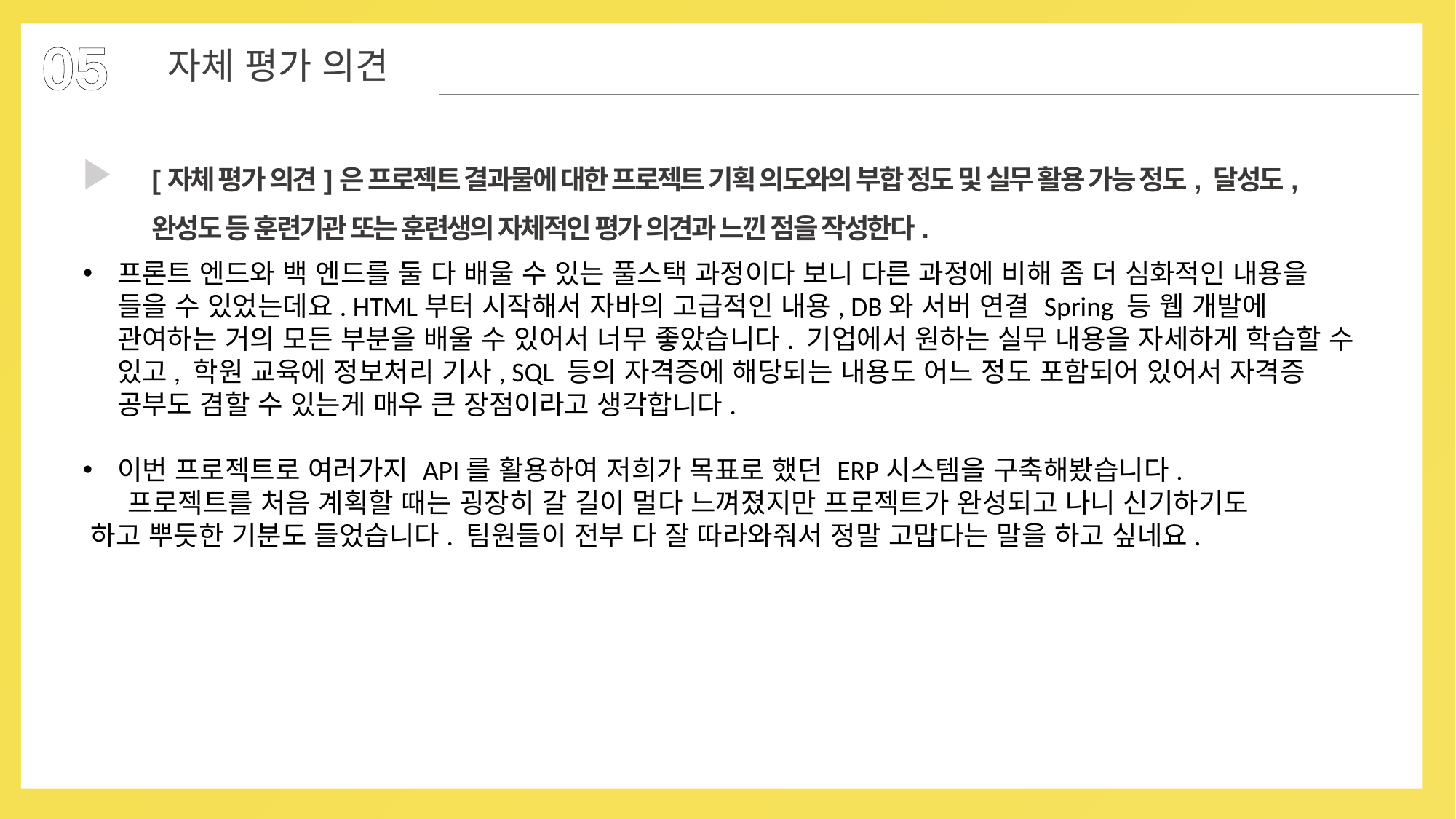

05
자체 평가 의견
▶
[자체 평가 의견]은 프로젝트 결과물에 대한 프로젝트 기획 의도와의 부합 정도 및 실무 활용 가능 정도, 달성도, 완성도 등 훈련기관 또는 훈련생의 자체적인 평가 의견과 느낀 점을 작성한다.
프론트 엔드와 백 엔드를 둘 다 배울 수 있는 풀스택 과정이다 보니 다른 과정에 비해 좀 더 심화적인 내용을 들을 수 있었는데요. HTML부터 시작해서 자바의 고급적인 내용, DB와 서버 연결 Spring 등 웹 개발에 관여하는 거의 모든 부분을 배울 수 있어서 너무 좋았습니다. 기업에서 원하는 실무 내용을 자세하게 학습할 수 있고, 학원 교육에 정보처리 기사, SQL 등의 자격증에 해당되는 내용도 어느 정도 포함되어 있어서 자격증 공부도 겸할 수 있는게 매우 큰 장점이라고 생각합니다.

이번 프로젝트로 여러가지 API를 활용하여 저희가 목표로 했던 ERP시스템을 구축해봤습니다.
     프로젝트를 처음 계획할 때는 굉장히 갈 길이 멀다 느껴졌지만 프로젝트가 완성되고 나니 신기하기도                하고 뿌듯한 기분도 들었습니다. 팀원들이 전부 다 잘 따라와줘서 정말 고맙다는 말을 하고 싶네요.